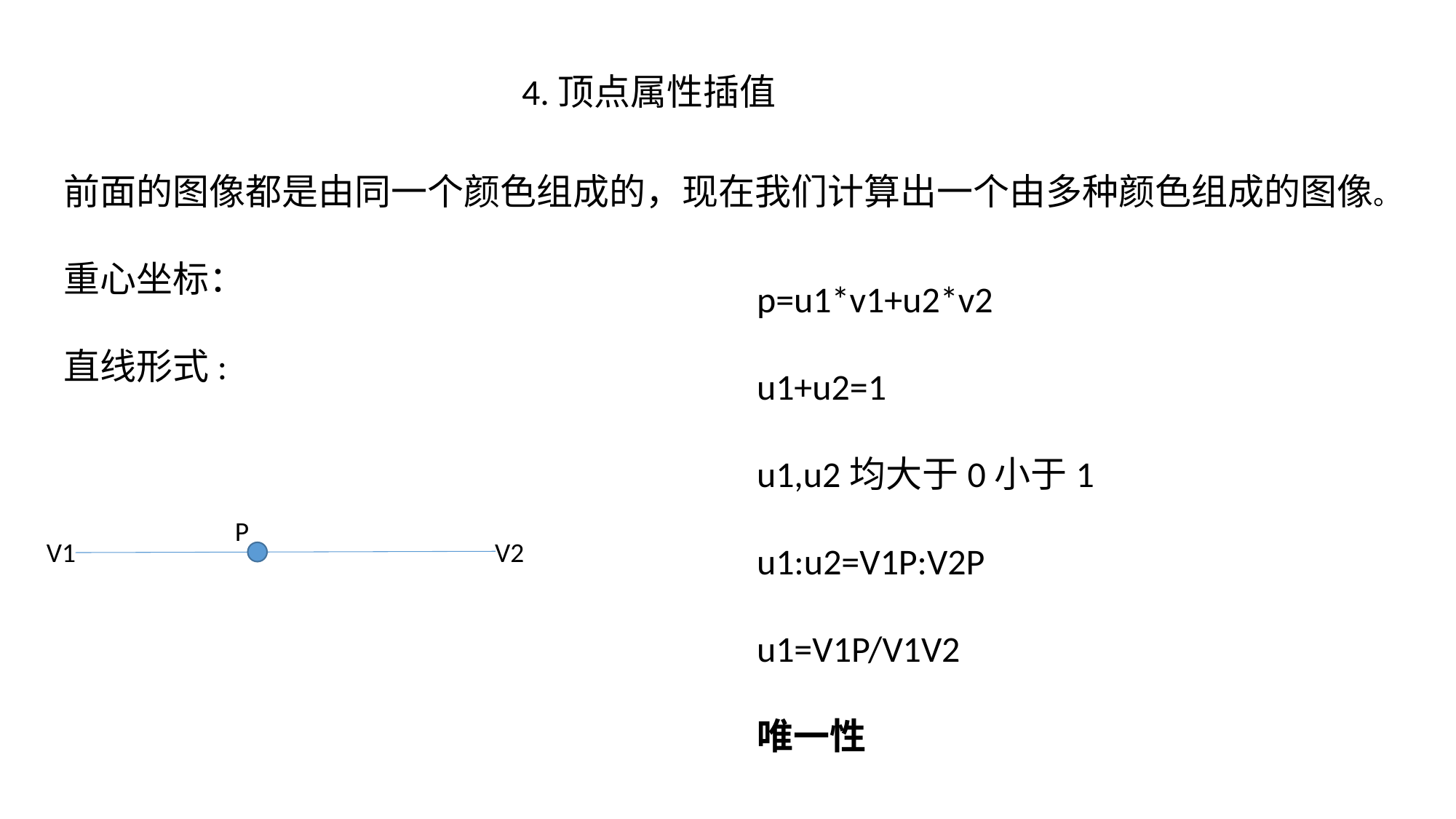

4.顶点属性插值
前面的图像都是由同一个颜色组成的，现在我们计算出一个由多种颜色组成的图像。

重心坐标：

直线形式:
p=u1*v1+u2*v2

u1+u2=1

u1,u2均大于0小于1

u1:u2=V1P:V2P

u1=V1P/V1V2

唯一性
P
V2
V1